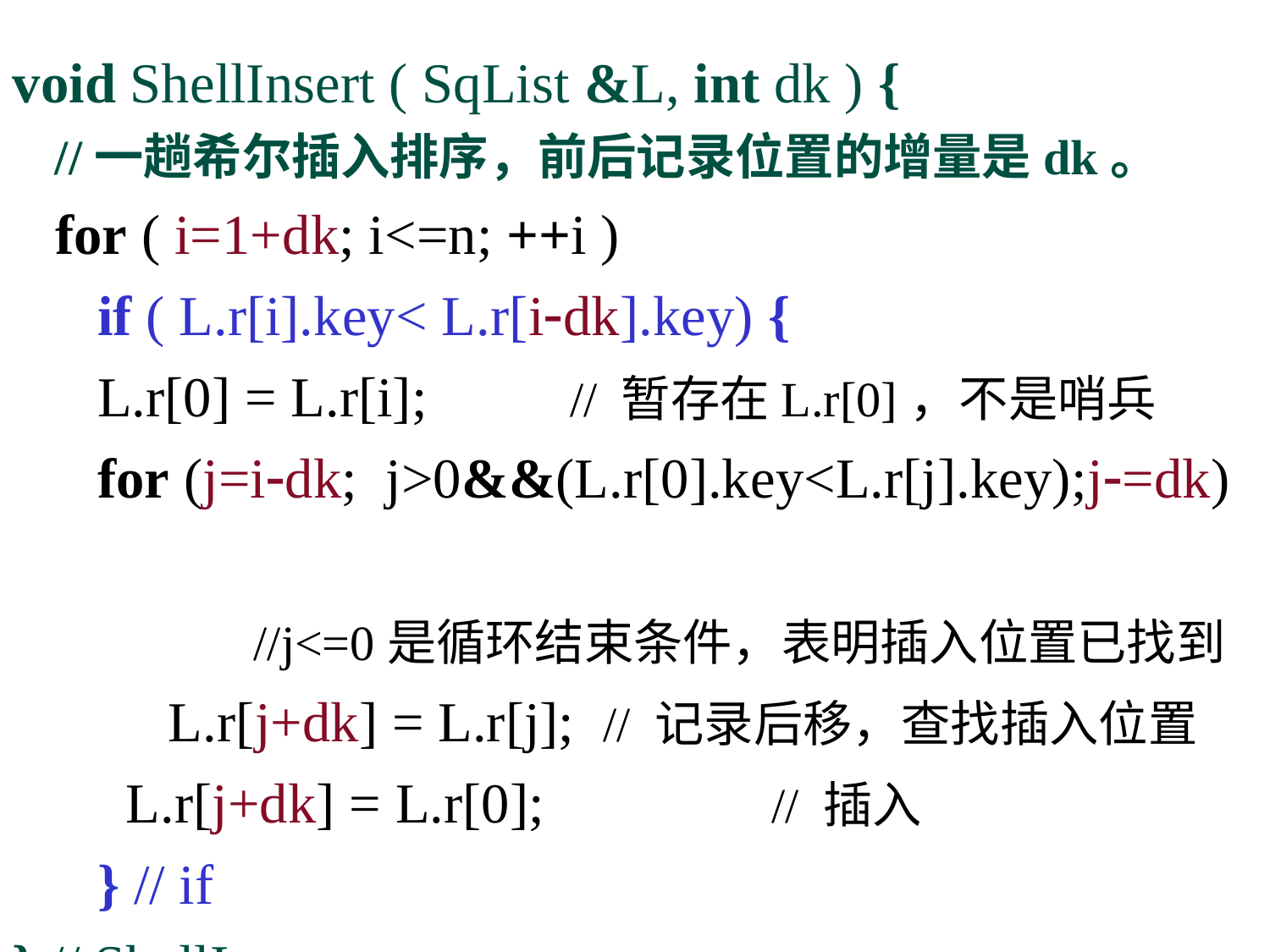

void ShellInsert ( SqList &L, int dk ) {
    //一趟希尔插入排序，前后记录位置的增量是dk。
   for ( i=1+dk; i<=n; ++i )
      if ( L.r[i].key< L.r[i−dk].key) {
      L.r[0] = L.r[i];          // 暂存在L.r[0]，不是哨兵
      for (j=i−dk;  j>0&&(L.r[0].key<L.r[j].key);j−=dk)
                 //j<=0是循环结束条件，表明插入位置已找到
           L.r[j+dk] = L.r[j];  // 记录后移，查找插入位置
        L.r[j+dk] = L.r[0];                // 插入
      } // if
} // ShellInsert